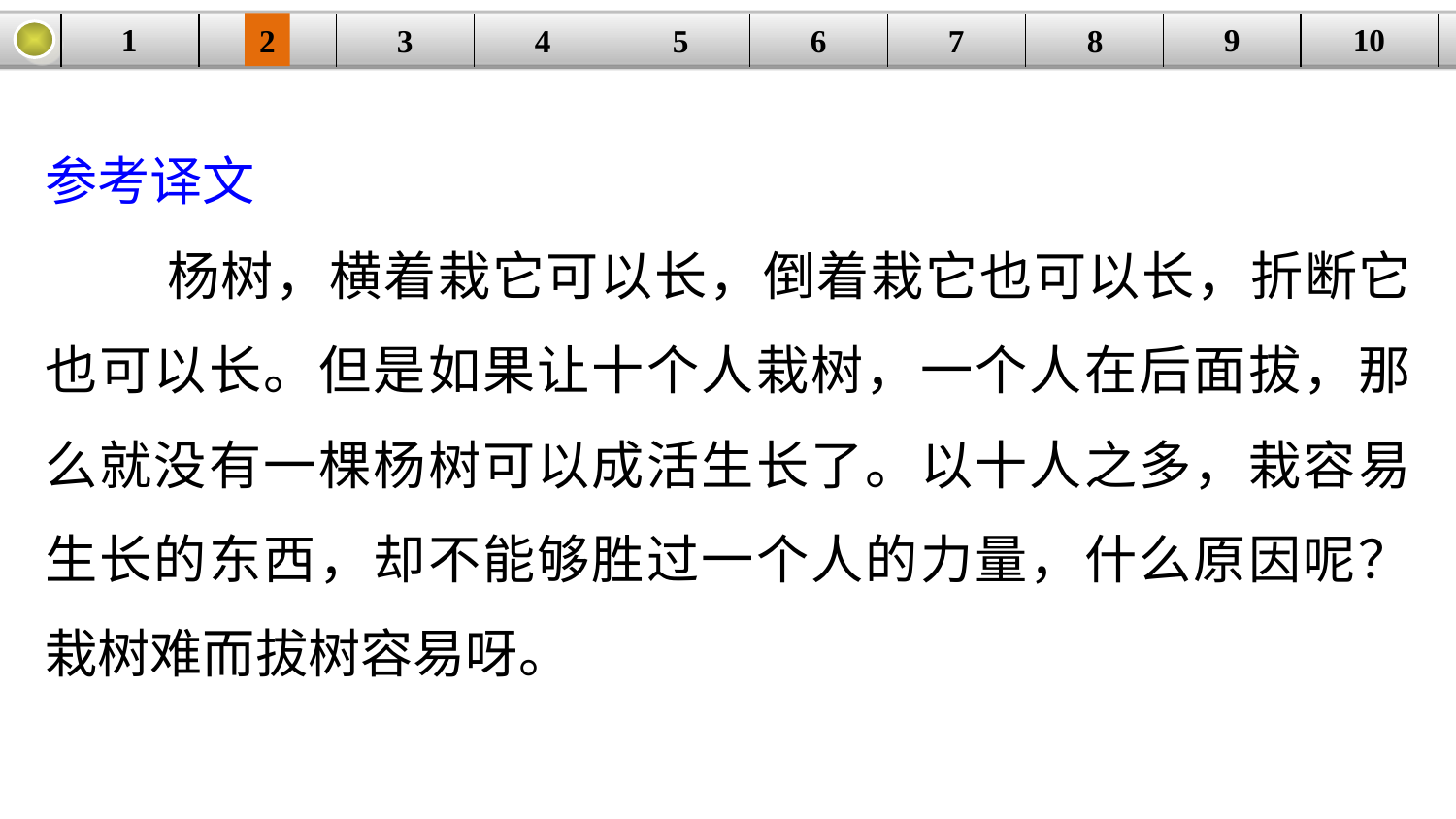

9
10
1
3
4
5
6
8
2
|  |  |  |  |  |  |  |  |  |  |
| --- | --- | --- | --- | --- | --- | --- | --- | --- | --- |
7

参考译文
        杨树，横着栽它可以长，倒着栽它也可以长，折断它也可以长。但是如果让十个人栽树，一个人在后面拔，那么就没有一棵杨树可以成活生长了。以十人之多，栽容易生长的东西，却不能够胜过一个人的力量，什么原因呢？栽树难而拔树容易呀。